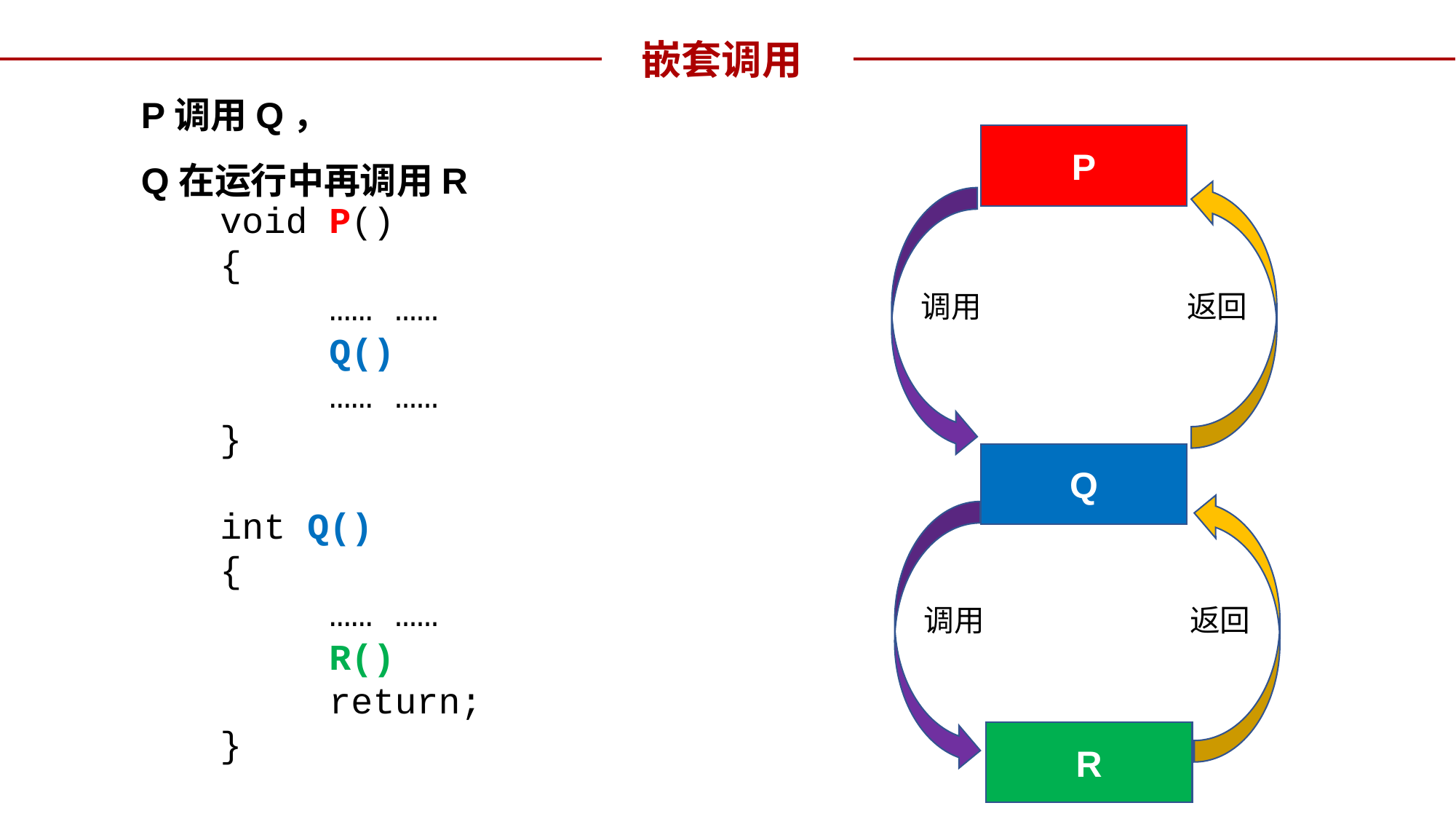

嵌套调用
P调用Q，
Q在运行中再调用R
P

void P()
{
	…… ……
	Q()
	…… ……
}

int Q()
{
	…… ……
	R()
	return;
}
调用
返回
Q

调用
返回
R